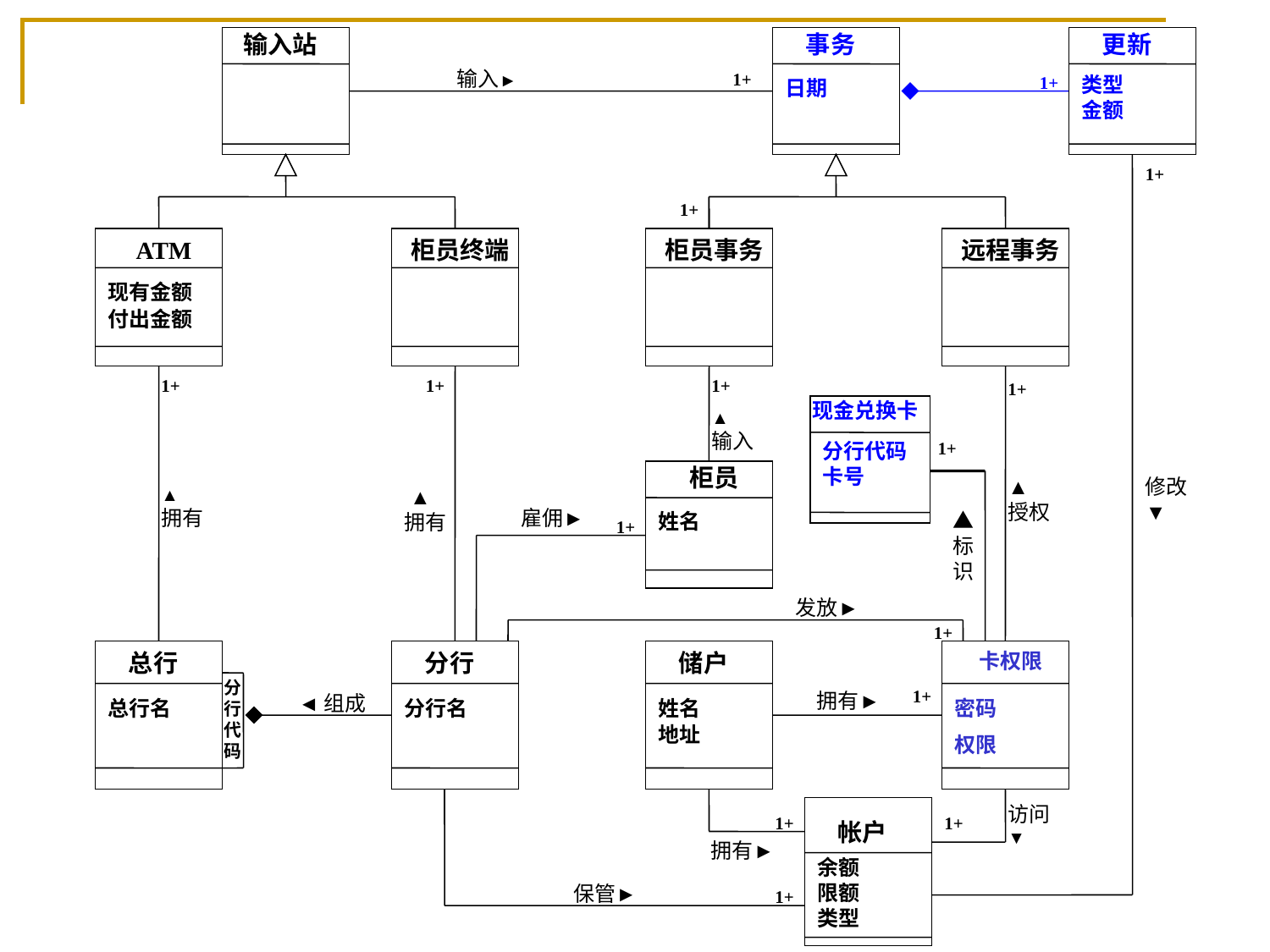

输入站

事务

更新
输入►

1+
1+
类型
金额

日期

1+

1+

ATM

柜员终端

柜员事务

远程事务

现有金额
付出金额

1+
1+
1+
1+
▲
输入
柜员

▲
授权
修改
▼
▲
拥有
 ▲
拥有

雇佣►
姓名
1+

发放►

1+

总行

分行

储户

卡权限
分行代码

拥有►

◄组成

1+

总行名
分行名
姓名
地址
密码
权限

访问
▼
1+
帐户
1+
拥有►

余额
限额
类型
保管►
1+

现金兑换卡

分行代码
卡号
1+

▲标识